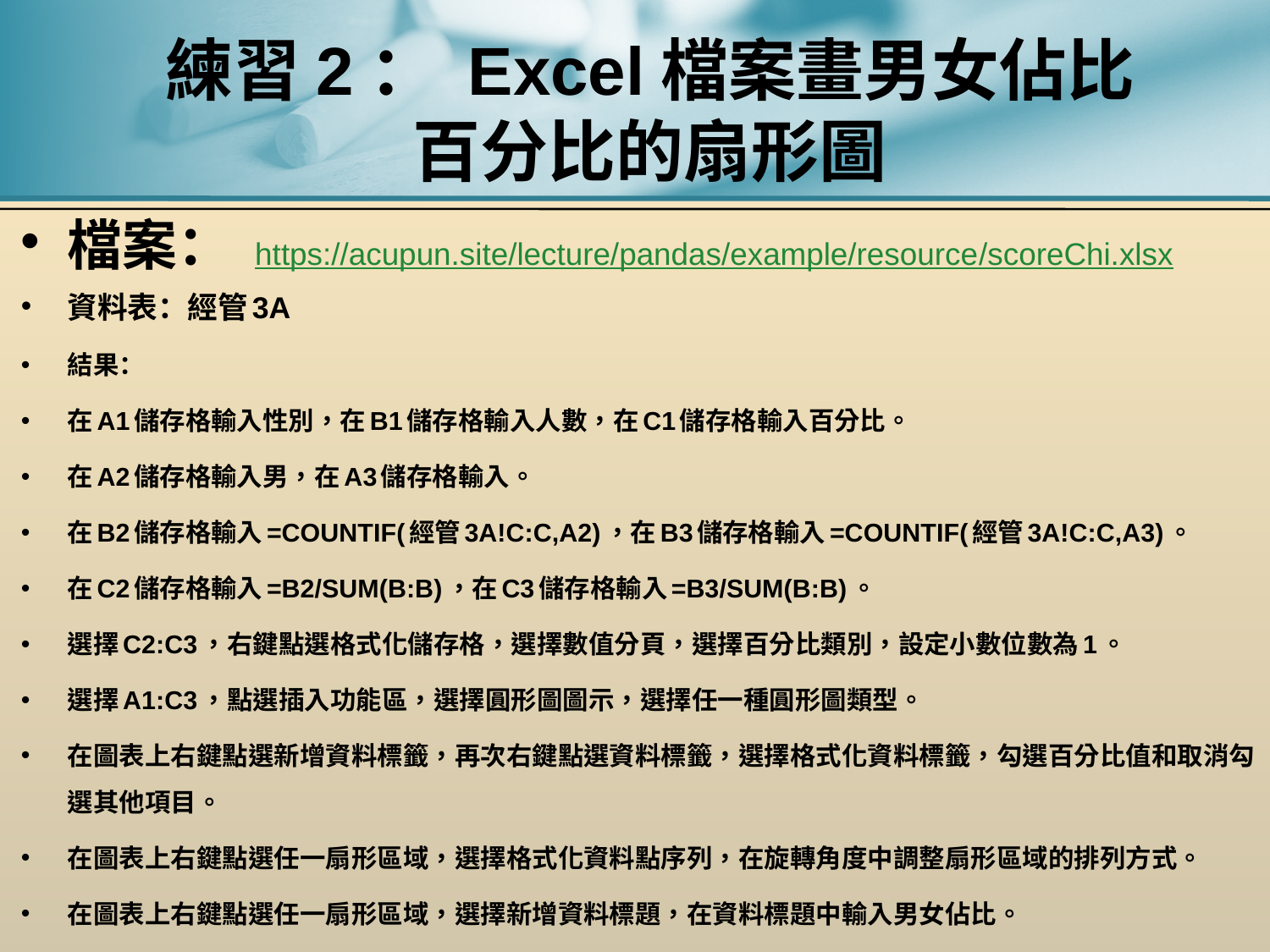

# 練習2： Excel檔案畫男女佔比 百分比的扇形圖
檔案： https://acupun.site/lecture/pandas/example/resource/scoreChi.xlsx
資料表：經管3A
結果：
在A1儲存格輸入性別，在B1儲存格輸入人數，在C1儲存格輸入百分比。
在A2儲存格輸入男，在A3儲存格輸入。
在B2儲存格輸入=COUNTIF(經管3A!C:C,A2)，在B3儲存格輸入=COUNTIF(經管3A!C:C,A3)。
在C2儲存格輸入=B2/SUM(B:B)，在C3儲存格輸入=B3/SUM(B:B)。
選擇C2:C3，右鍵點選格式化儲存格，選擇數值分頁，選擇百分比類別，設定小數位數為1。
選擇A1:C3，點選插入功能區，選擇圓形圖圖示，選擇任一種圓形圖類型。
在圖表上右鍵點選新增資料標籤，再次右鍵點選資料標籤，選擇格式化資料標籤，勾選百分比值和取消勾選其他項目。
在圖表上右鍵點選任一扇形區域，選擇格式化資料點序列，在旋轉角度中調整扇形區域的排列方式。
在圖表上右鍵點選任一扇形區域，選擇新增資料標題，在資料標題中輸入男女佔比。